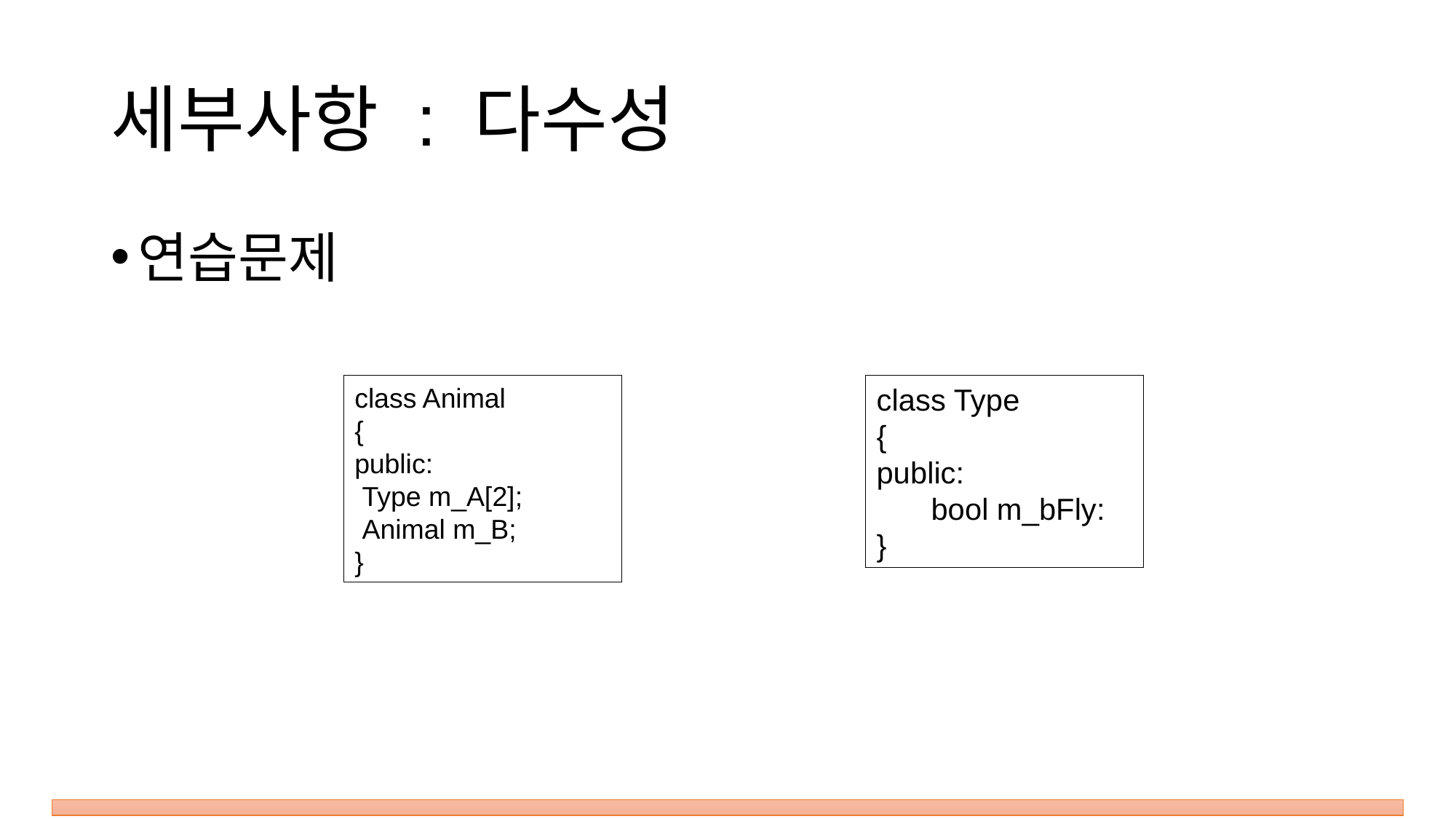

# 세부사항 : 다수성
연습문제
class Animal
{
public:
 Type m_A[2];
 Animal m_B;
}
class Type
{
public:
bool m_bFly:
}